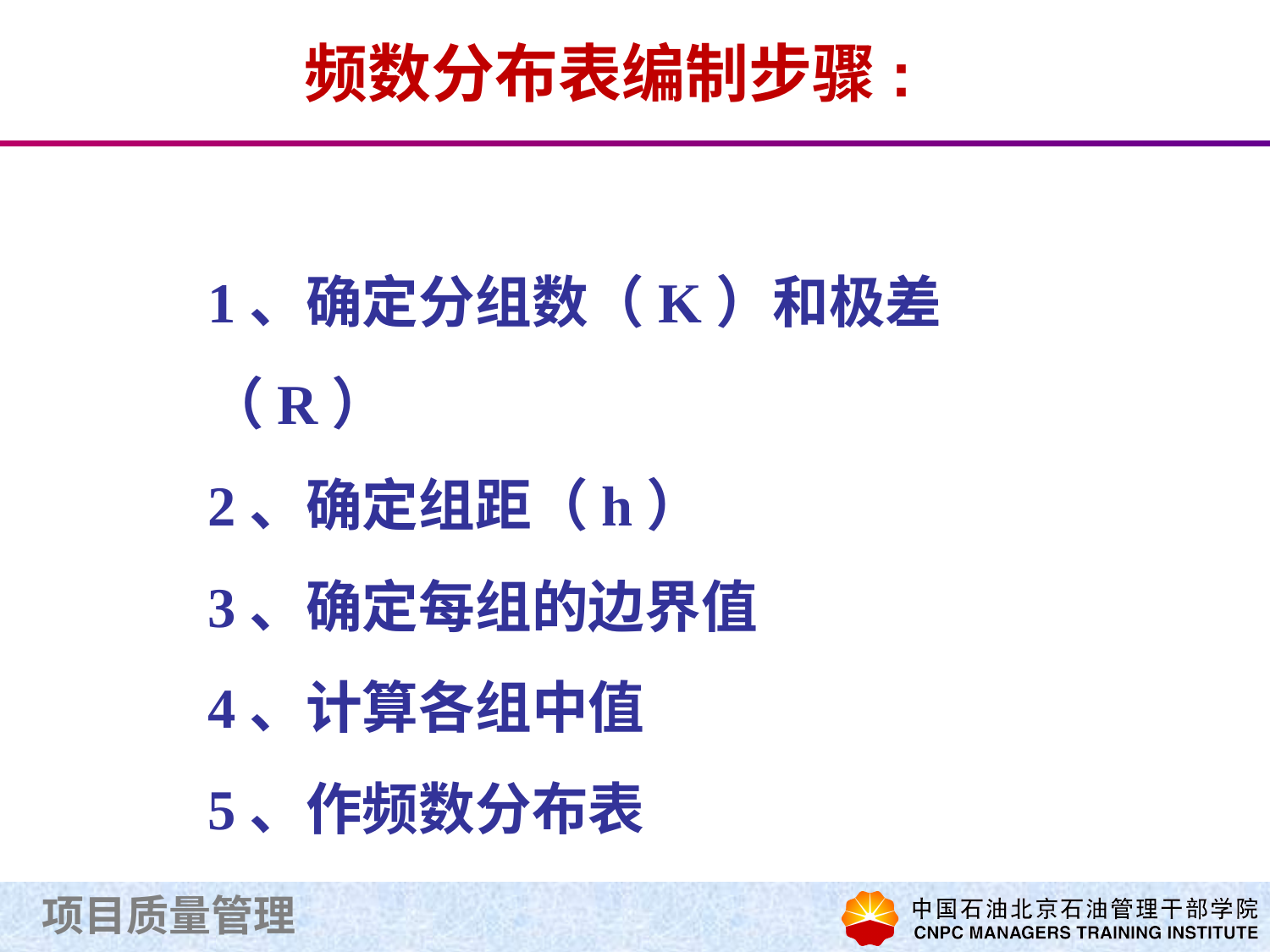

# 频数分布表编制步骤:
1、确定分组数（K）和极差（R）
2、确定组距（h）
3、确定每组的边界值
4、计算各组中值
5、作频数分布表